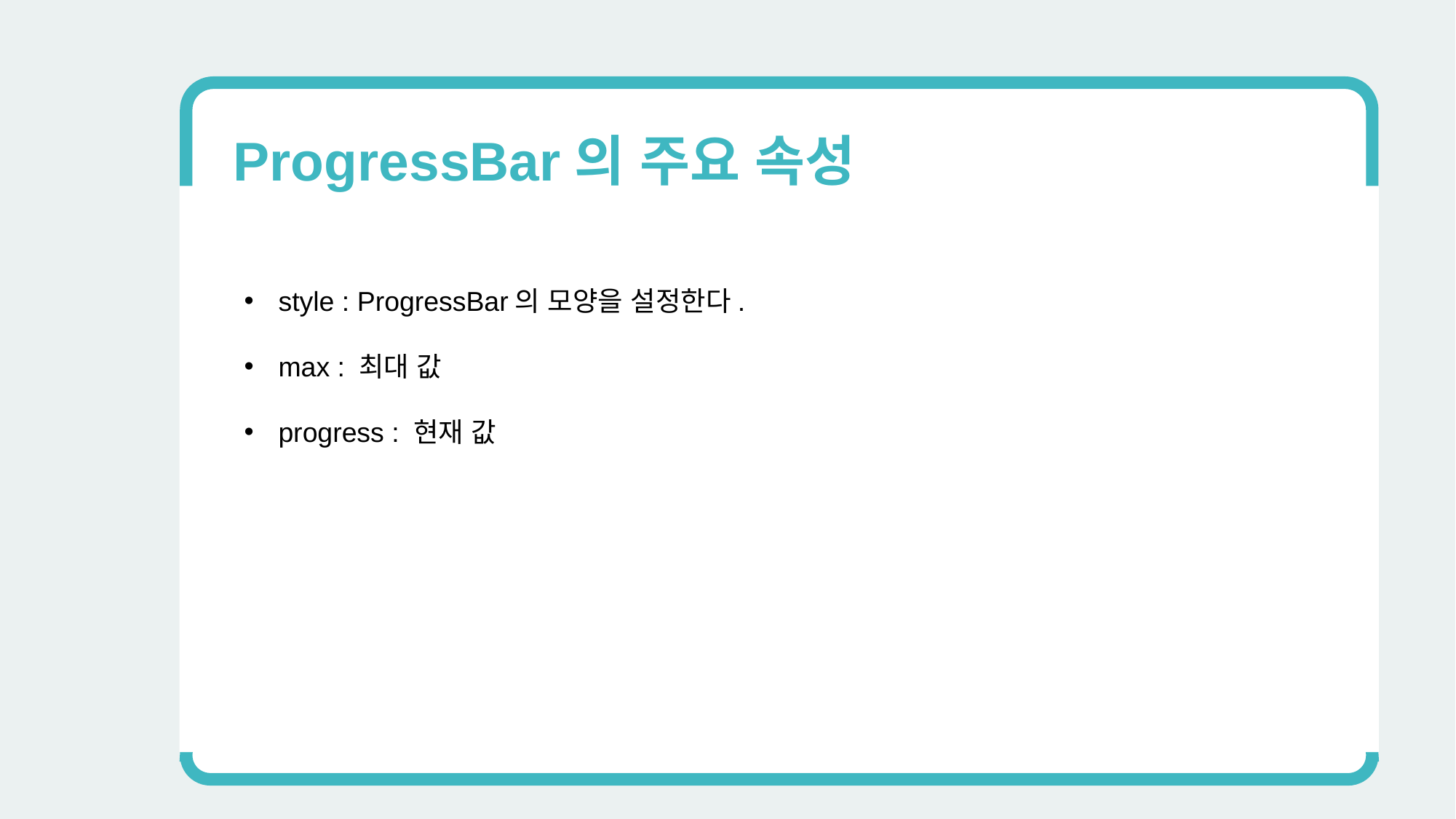

ProgressBar의 주요 속성

style : ProgressBar의 모양을 설정한다.
max : 최대 값
progress : 현재 값